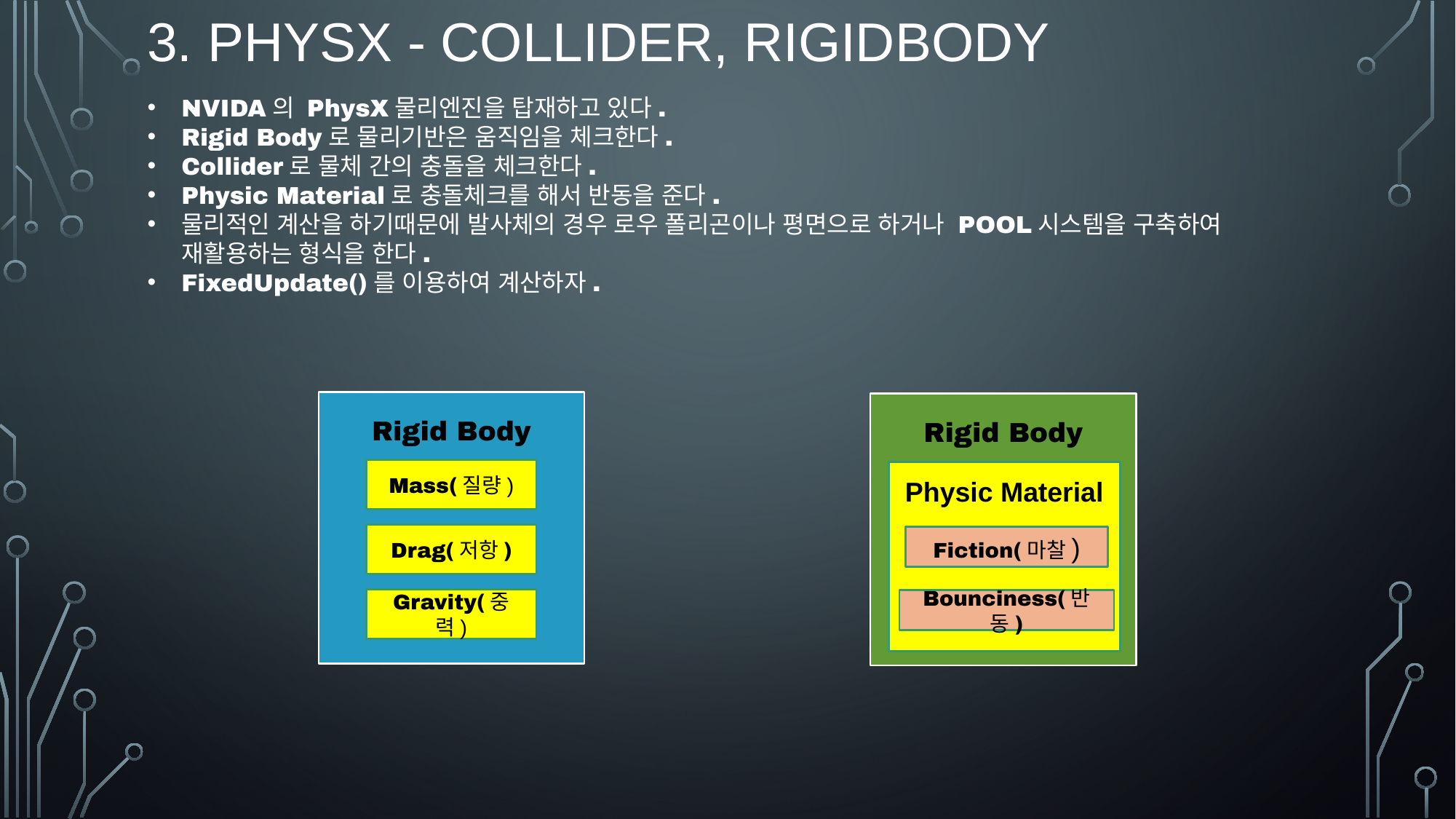

# 3. Physx - Collider, Rigidbody
NVIDA의 PhysX물리엔진을 탑재하고 있다.
Rigid Body로 물리기반은 움직임을 체크한다.
Collider로 물체 간의 충돌을 체크한다.
Physic Material로 충돌체크를 해서 반동을 준다.
물리적인 계산을 하기때문에 발사체의 경우 로우 폴리곤이나 평면으로 하거나 POOL시스템을 구축하여 재활용하는 형식을 한다.
FixedUpdate()를 이용하여 계산하자.
Rigid Body

Mass(질량)
Drag(저항)
Gravity(중력)
Rigid Body

Physic Material

Fiction(마찰)
Bounciness(반동)